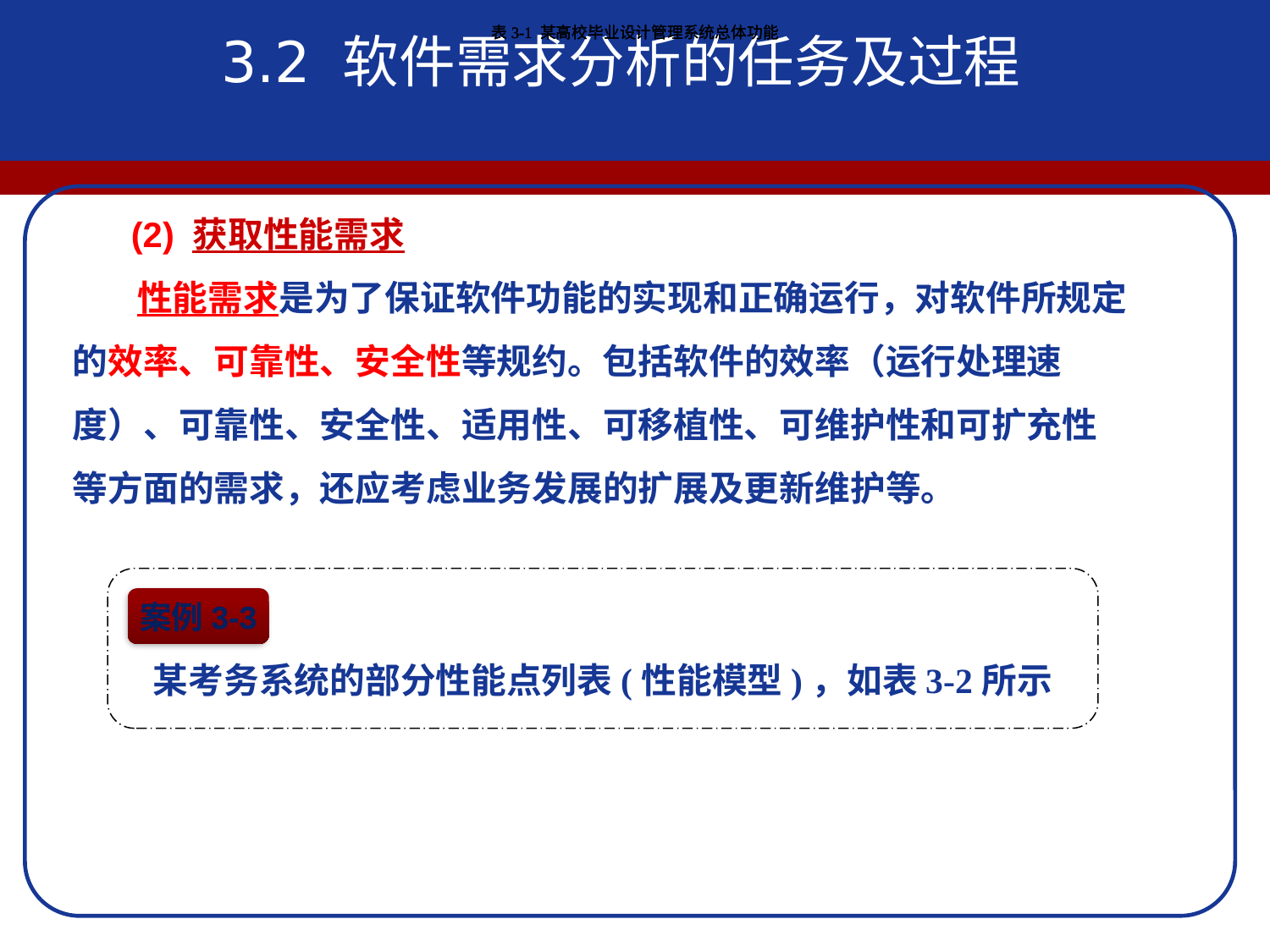

表3-1 某高校毕业设计管理系统总体功能
表3-1 某高校毕业设计管理系统总体功能
表3-1 某高校毕业设计管理系统总体功能
3.2 软件需求分析的任务及过程

      (2) 获取性能需求
       性能需求是为了保证软件功能的实现和正确运行，对软件所规定的效率、可靠性、安全性等规约。包括软件的效率（运行处理速度）、可靠性、安全性、适用性、可移植性、可维护性和可扩充性等方面的需求，还应考虑业务发展的扩展及更新维护等。

某考务系统的部分性能点列表(性能模型)，如表3-2所示
案例3-3